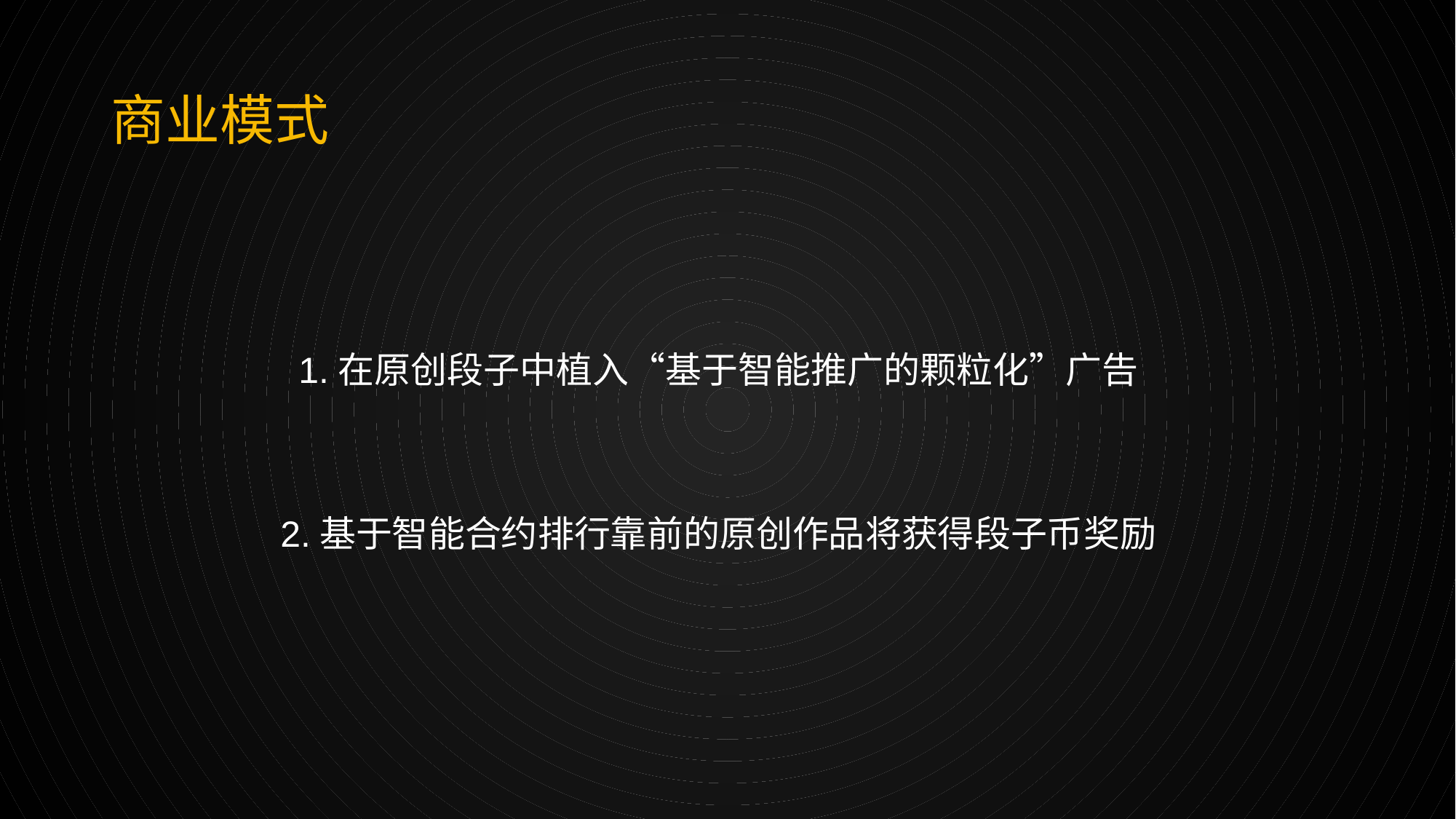

# 商业模式
1.在原创段子中植入“基于智能推广的颗粒化”广告

2.基于智能合约排行靠前的原创作品将获得段子币奖励